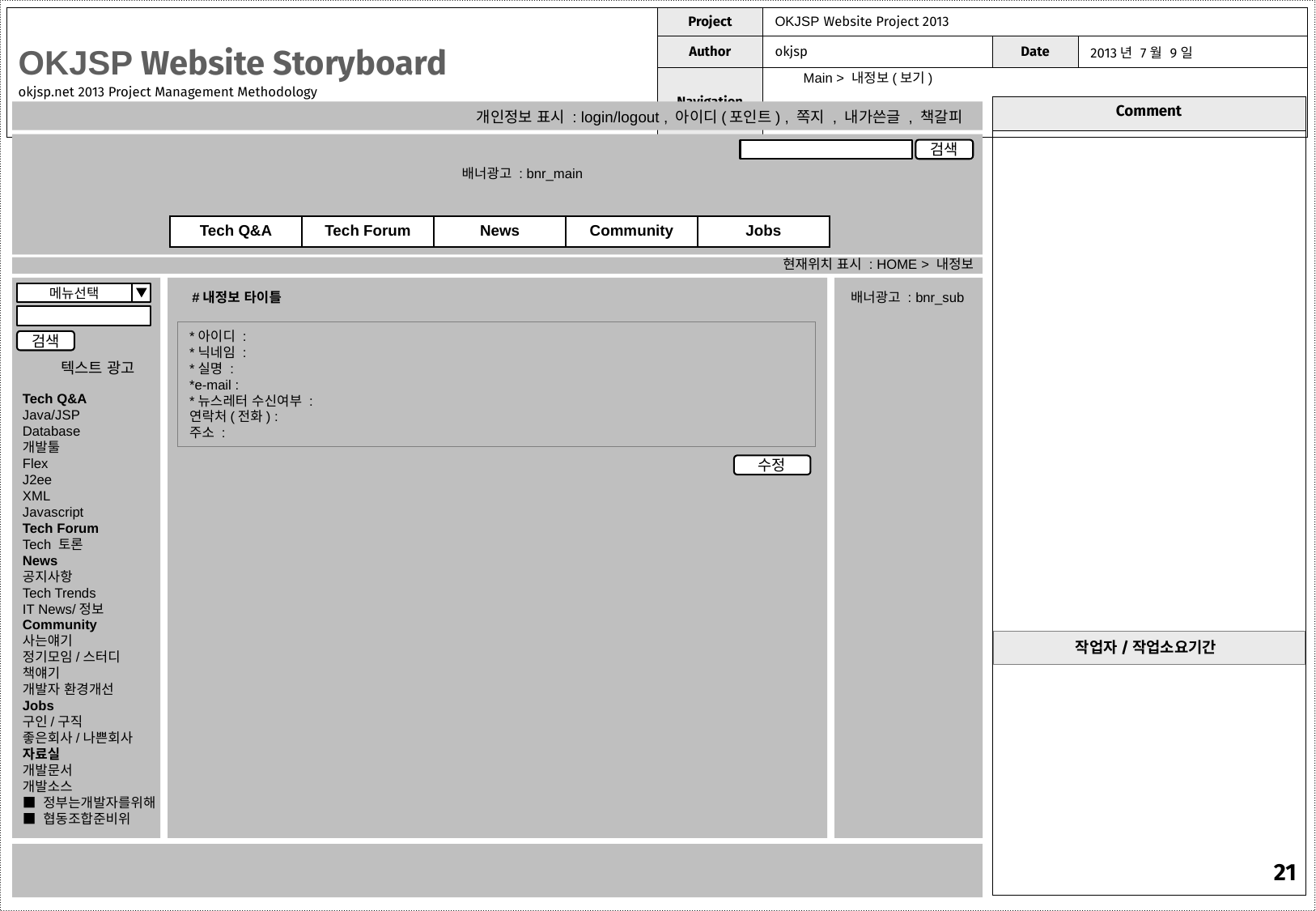

Main > 내정보(보기)

개인정보 표시 : login/logout , 아이디(포인트) , 쪽지 , 내가쓴글 , 책갈피

검색
배너광고 : bnr_main
| Tech Q&A | Tech Forum | News | Community | Jobs |
| --- | --- | --- | --- | --- |
현재위치 표시 : HOME > 내정보
메뉴선택

#내정보 타이틀
배너광고 : bnr_sub

*아이디 :
*닉네임 :
*실명 :
*e-mail :
*뉴스레터 수신여부 :
연락처(전화) :
주소 :
검색
텍스트 광고
Tech Q&A
Java/JSP
Database
개발툴
Flex
J2ee
XML
Javascript
Tech Forum
Tech 토론
News
공지사항
Tech Trends
IT News/정보
Community
사는얘기
정기모임/스터디
책얘기
개발자 환경개선
Jobs
구인/구직
좋은회사/나쁜회사
자료실
개발문서
개발소스
■ 정부는개발자를위해
■ 협동조합준비위
수정
21